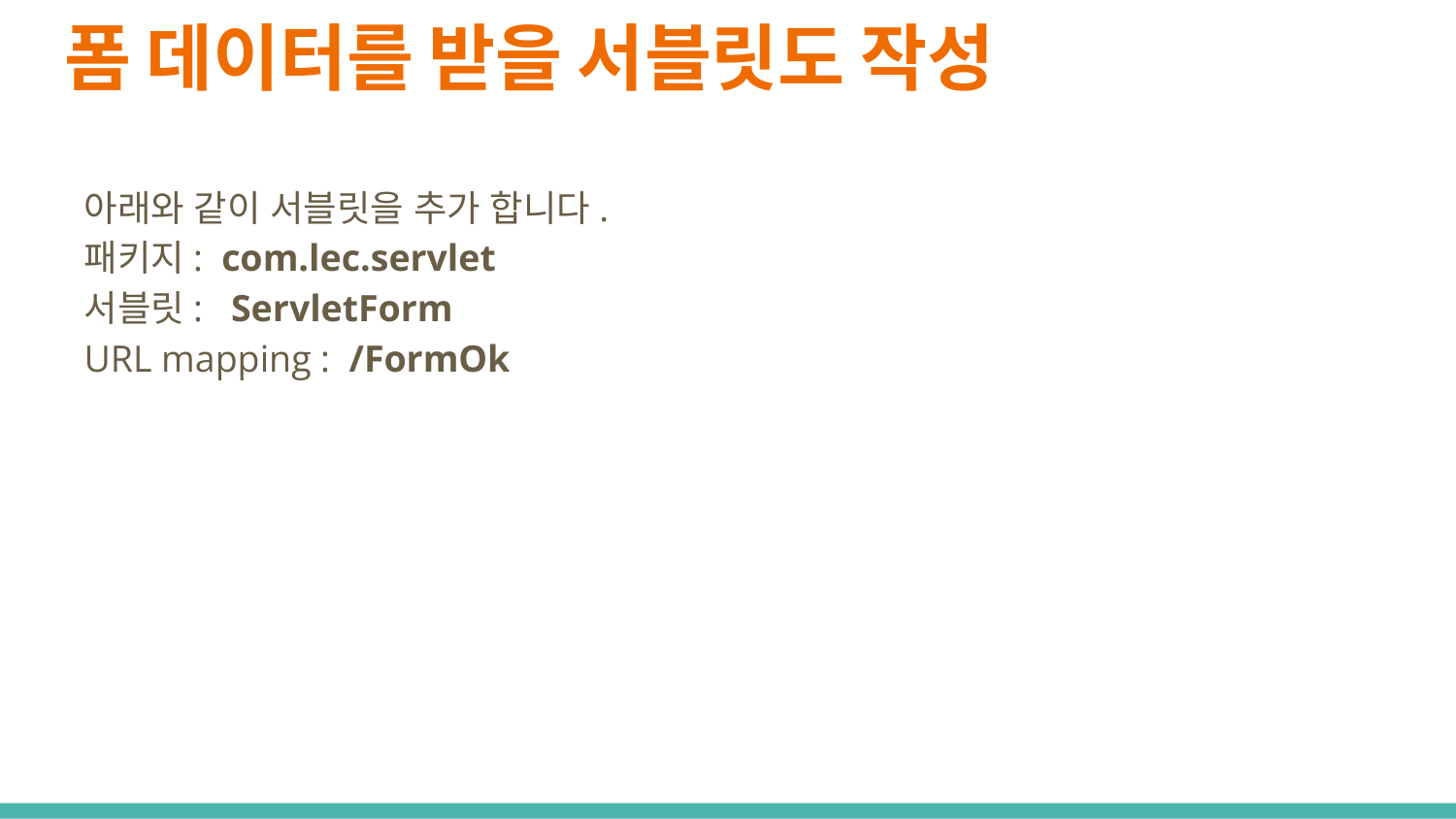

# 폼 데이터를 받을 서블릿도 작성
아래와 같이 서블릿을 추가 합니다.
패키지:  com.lec.servlet
서블릿:   ServletForm
URL mapping :  /FormOk